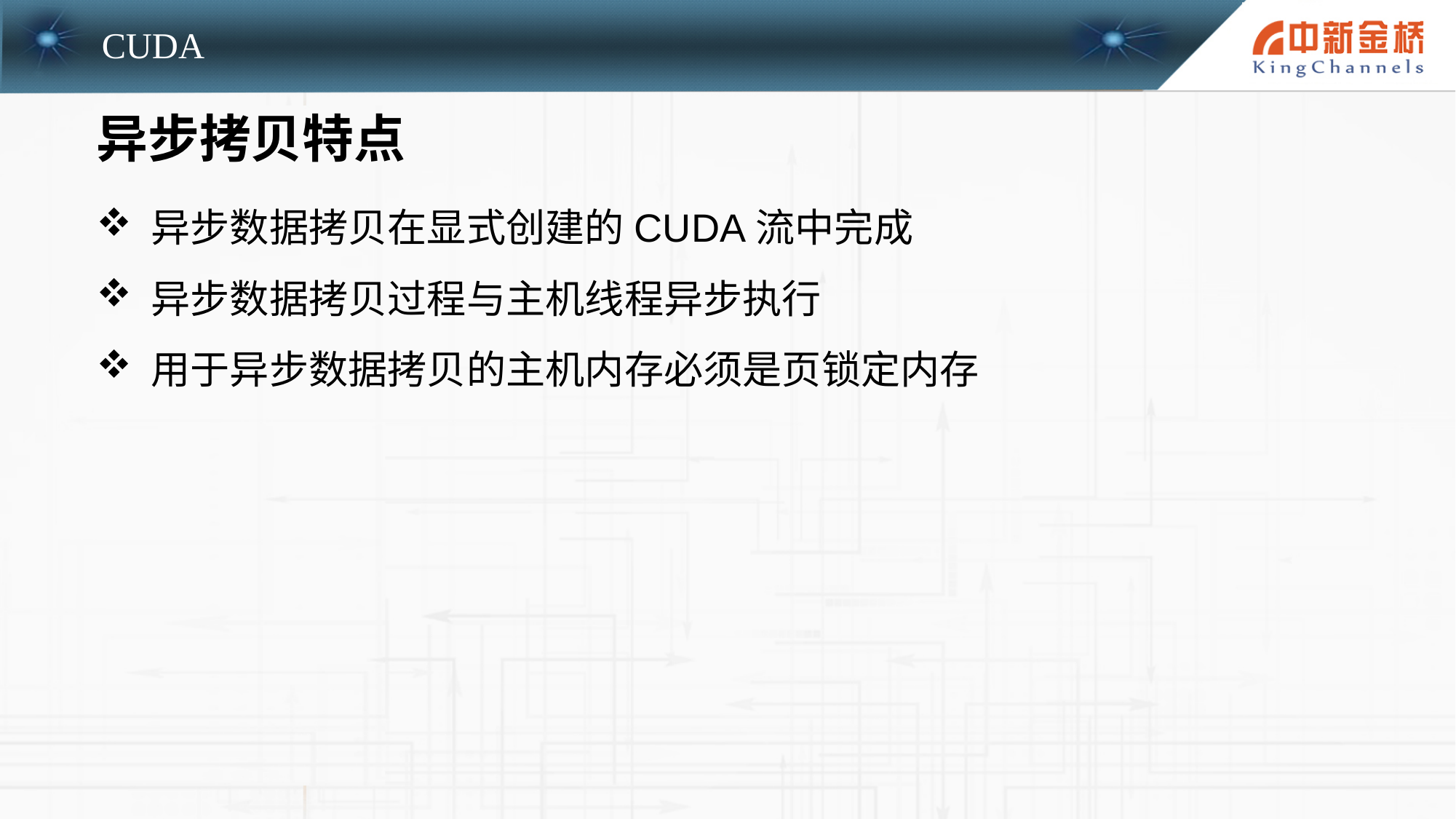

异步拷贝特点
异步数据拷贝在显式创建的CUDA流中完成
异步数据拷贝过程与主机线程异步执行
用于异步数据拷贝的主机内存必须是页锁定内存